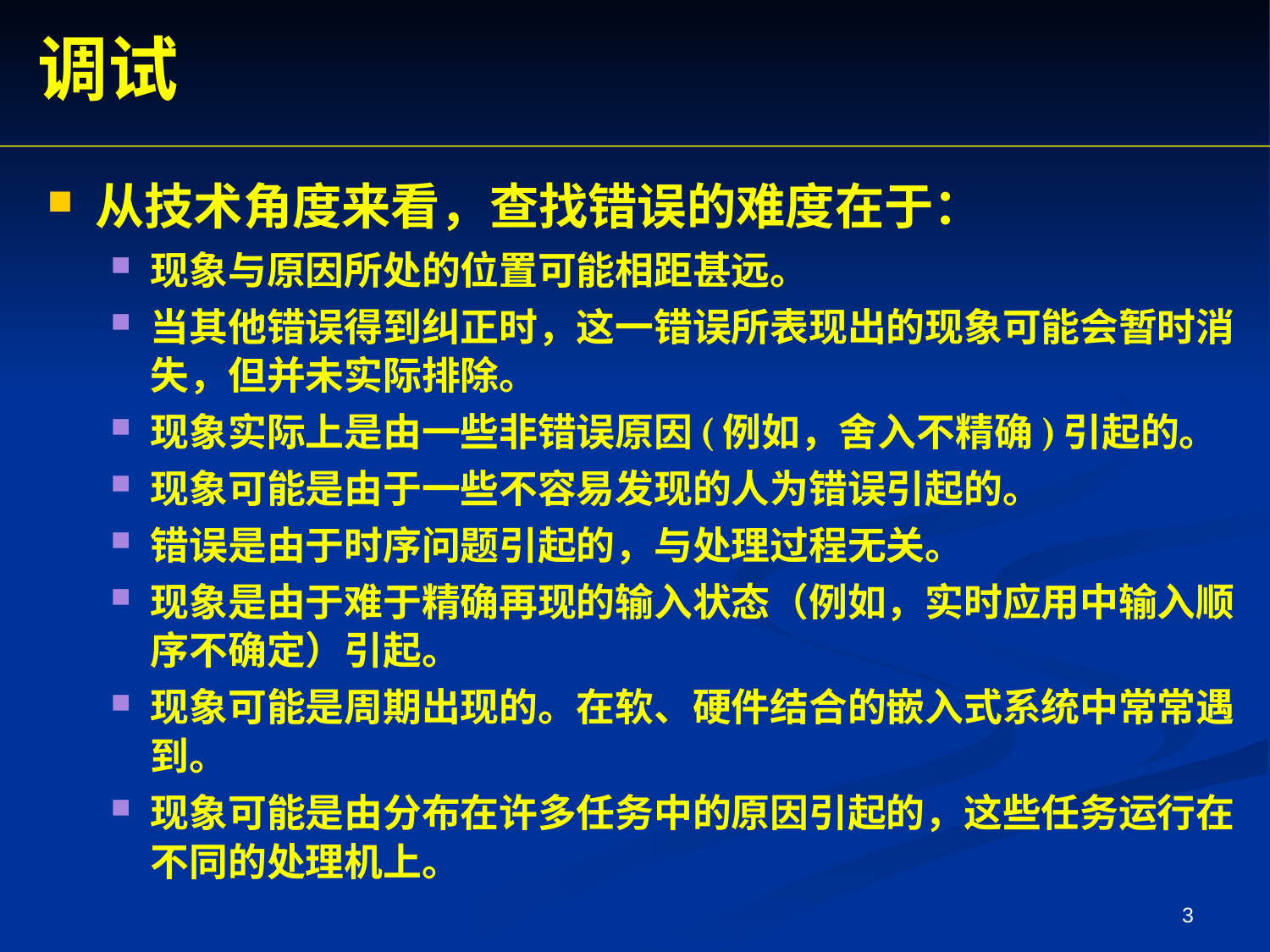

调试

从技术角度来看，查找错误的难度在于：
现象与原因所处的位置可能相距甚远。
当其他错误得到纠正时，这一错误所表现出的现象可能会暂时消失，但并未实际排除。
现象实际上是由一些非错误原因(例如，舍入不精确)引起的。
现象可能是由于一些不容易发现的人为错误引起的。
错误是由于时序问题引起的，与处理过程无关。
现象是由于难于精确再现的输入状态（例如，实时应用中输入顺序不确定）引起。
现象可能是周期出现的。在软、硬件结合的嵌入式系统中常常遇到。
现象可能是由分布在许多任务中的原因引起的，这些任务运行在不同的处理机上。
3